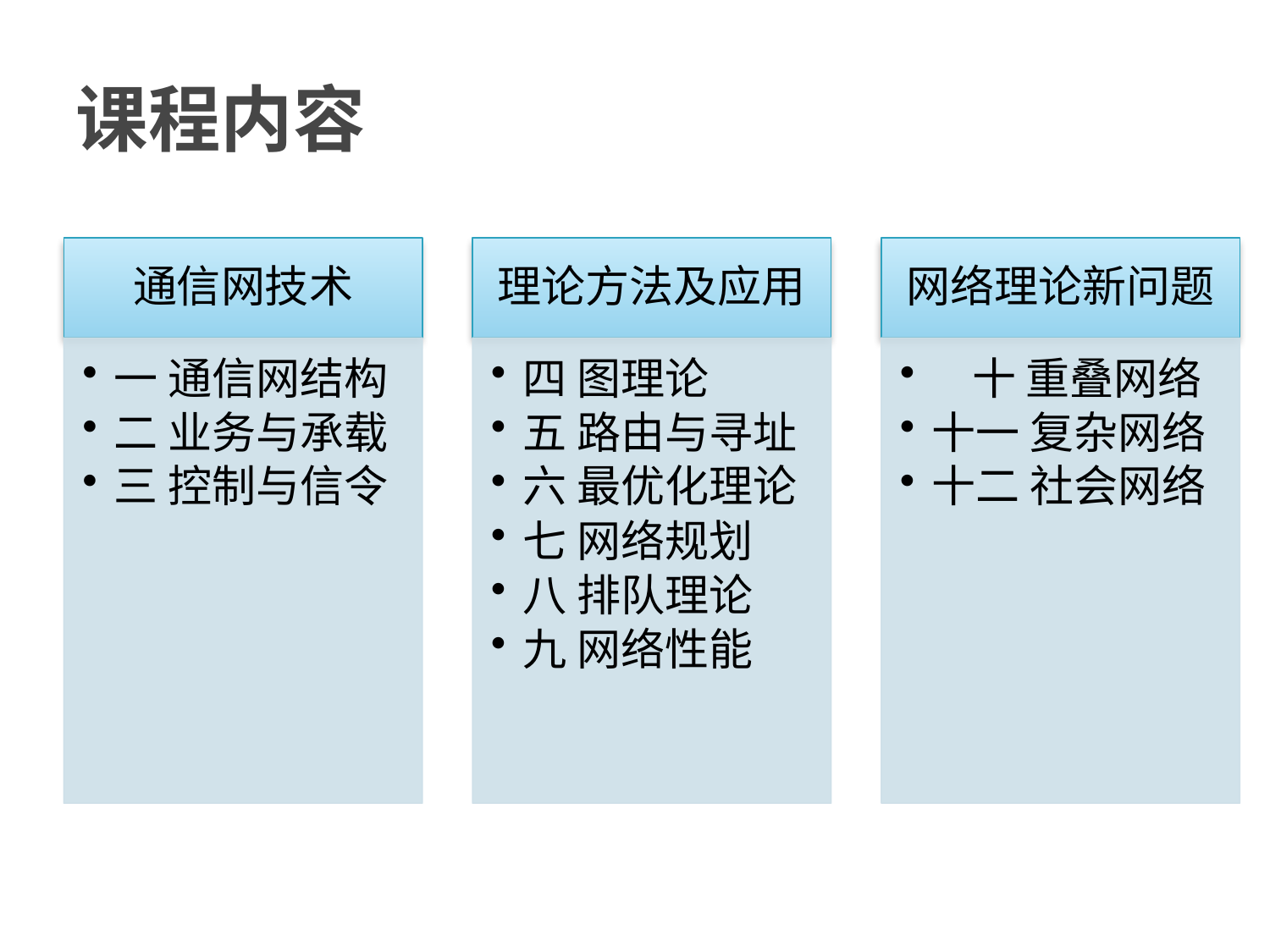

# 课程内容
通信网技术
一 通信网结构
二 业务与承载
三 控制与信令
理论方法及应用
四 图理论
五 路由与寻址
六 最优化理论
七 网络规划
八 排队理论
九 网络性能
网络理论新问题
   十 重叠网络
十一 复杂网络
十二 社会网络